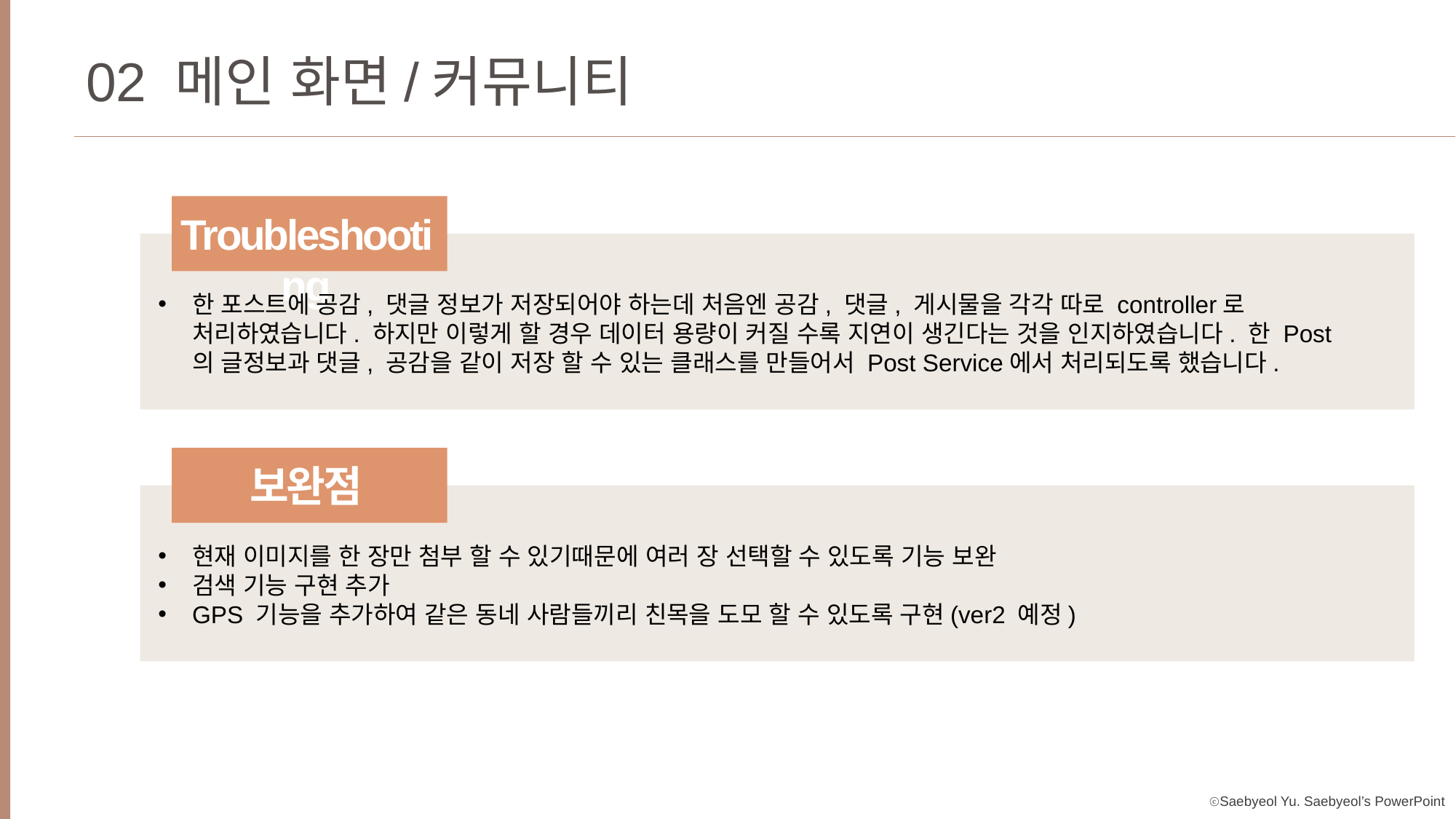

02 메인 화면/커뮤니티
Troubleshooting

Troubleshooting
한 포스트에 공감, 댓글 정보가 저장되어야 하는데 처음엔 공감, 댓글, 게시물을 각각 따로 controller로 처리하였습니다. 하지만 이렇게 할 경우 데이터 용량이 커질 수록 지연이 생긴다는 것을 인지하였습니다. 한 Post의 글정보과 댓글, 공감을 같이 저장 할 수 있는 클래스를 만들어서 Post Service에서 처리되도록 했습니다.
한 포스트에 공감, 댓글 정보가 저장되어야 하는데 처음엔 공감, 댓글, 게시물을 각각 따로 controller로 처리하였습니다. 하지만 이렇게 할 경우 데이터 용량이 커질 수록 지연이 생긴다는 것을 인지하였습니다. 한 Post의 글정보과 댓글, 공감을 같이 저장 할 수 있는 클래스를 만들어서 Post Service에서 처리되도록 했습니다.
Troubleshooting

보완점
한 포스트에 공감, 댓글 정보가 저장되어야 하는데 처음엔 공감, 댓글, 게시물을 각각 따로 controller로 처리하였습니다. 하지만 이렇게 할 경우 데이터 용량이 커질 수록 지연이 생긴다는 것을 인지하였습니다. 한 Post의 글정보과 댓글, 공감을 같이 저장 할 수 있는 클래스를 만들어서 Post Service에서 처리되도록 했습니다.
현재 이미지를 한 장만 첨부 할 수 있기때문에 여러 장 선택할 수 있도록 기능 보완
검색 기능 구현 추가
GPS 기능을 추가하여 같은 동네 사람들끼리 친목을 도모 할 수 있도록 구현(ver2 예정)